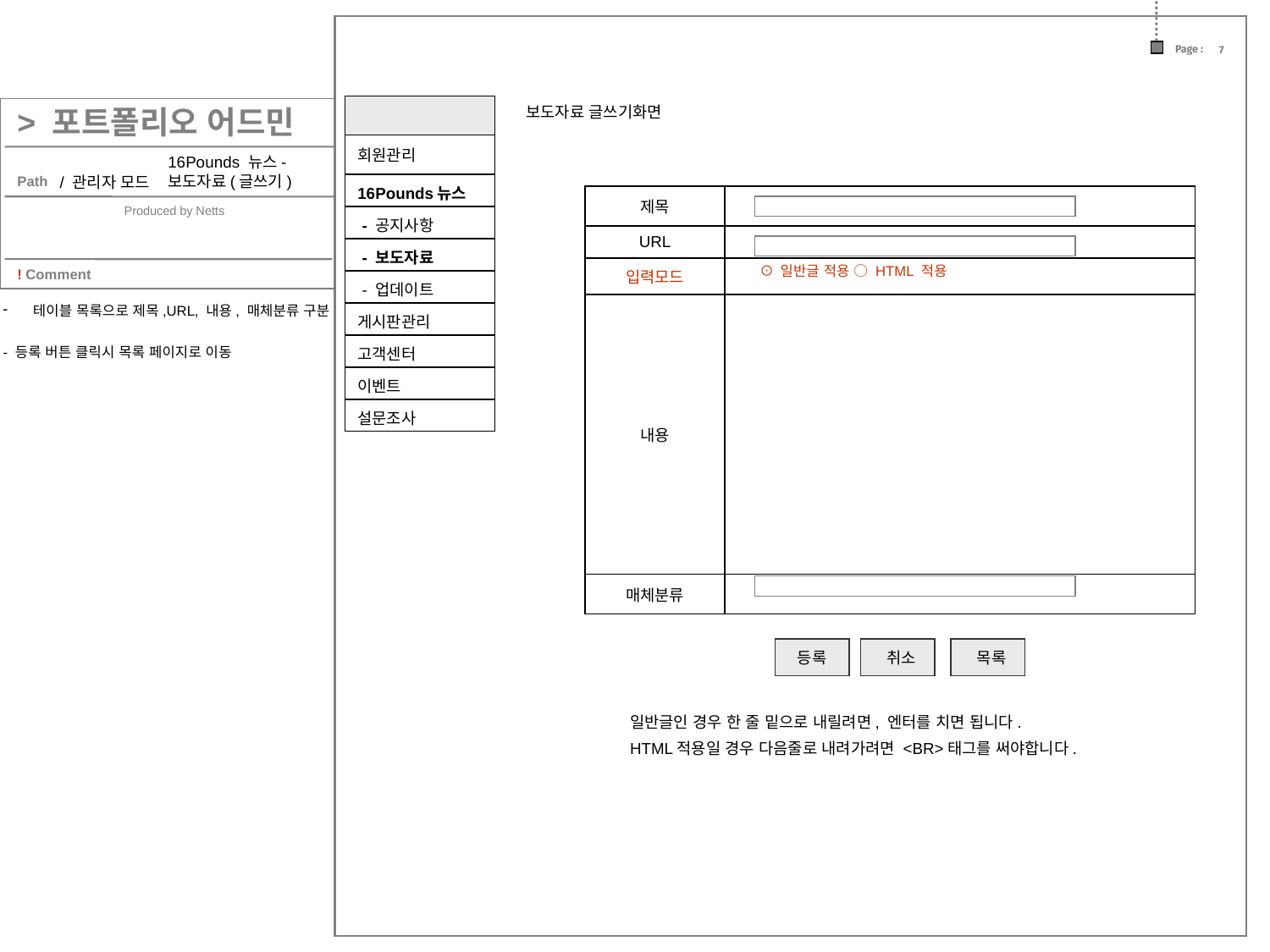

|  |
| --- |
| 회원관리 |
| 16Pounds뉴스 |
| - 공지사항 |
| - 보도자료 |
| - 업데이트 |
| 게시판관리 |
| 고객센터 |
| 이벤트 |
| 설문조사 |
보도자료 글쓰기화면
# 16Pounds 뉴스- 보도자료(글쓰기)
/ 관리자 모드
| 제목 |  |
| --- | --- |
| URL |  |
| 입력모드 |  |
| 내용 |  |
| 매체분류 |  |

⊙ 일반글 적용 ○ HTML 적용
테이블 목록으로 제목,URL, 내용, 매체분류 구분
- 등록 버튼 클릭시 목록 페이지로 이동

등록
 취소
 목록
일반글인 경우 한 줄 밑으로 내릴려면, 엔터를 치면 됩니다.
HTML적용일 경우 다음줄로 내려가려면 <BR>태그를 써야합니다.